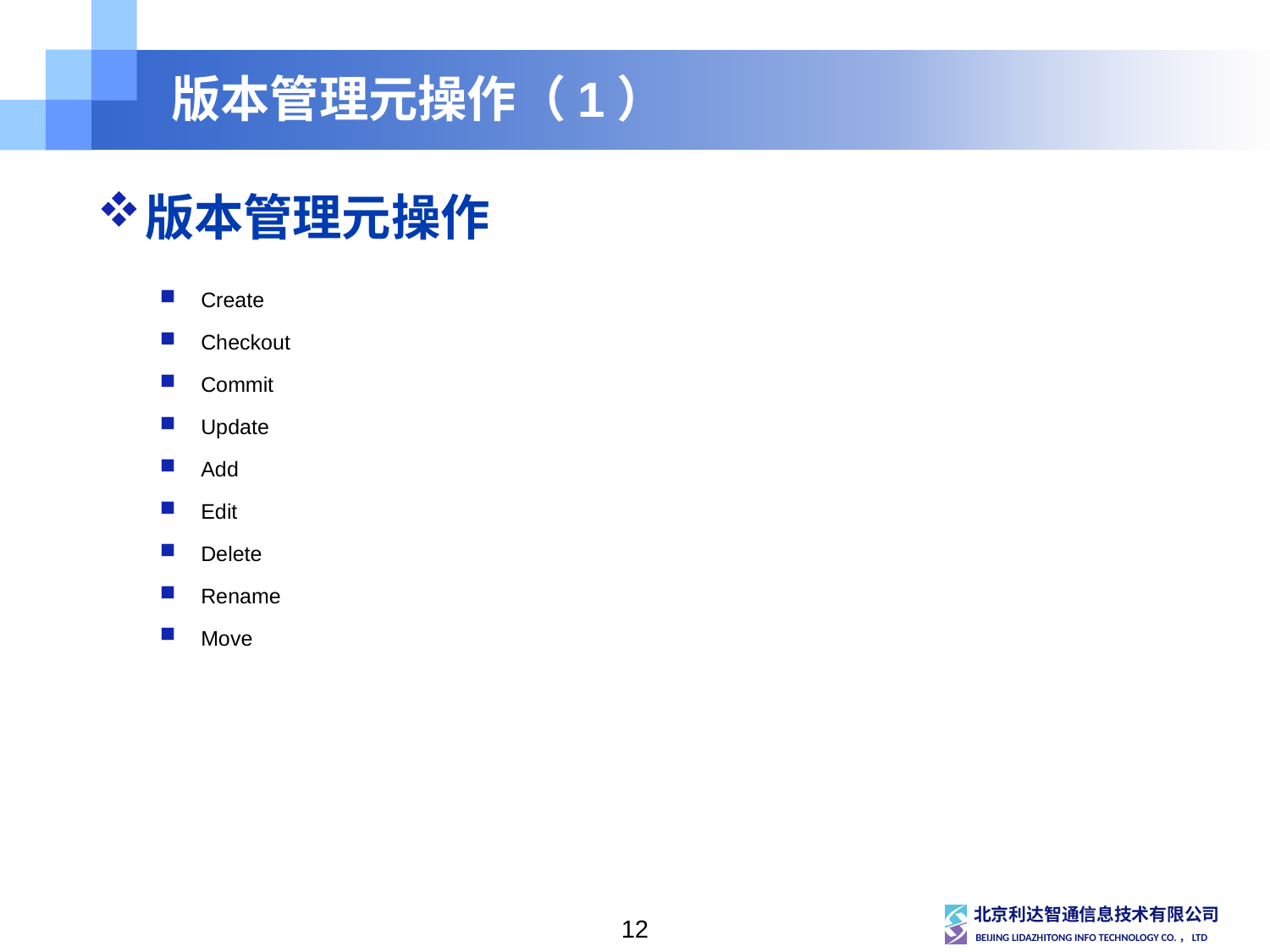

# 版本管理元操作（1）
版本管理元操作

Create
Checkout
Commit
Update
Add
Edit
Delete
Rename
Move

12